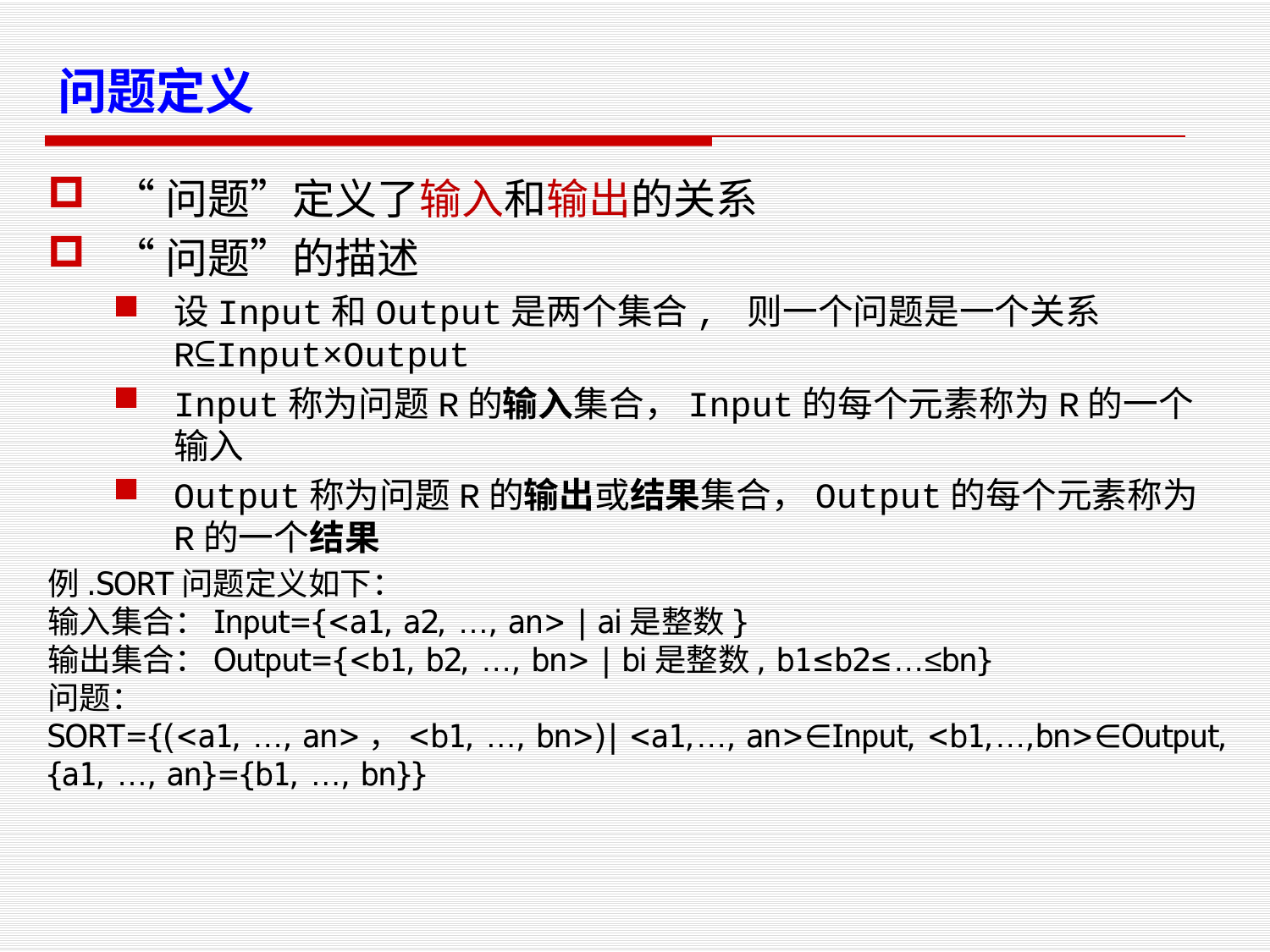

# 问题定义
“问题”定义了输入和输出的关系
“问题”的描述
设Input和Output是两个集合, 则一个问题是一个关系R⊆Input×Output
Input称为问题R的输入集合，Input的每个元素称为R的一个输入
Output称为问题R的输出或结果集合，Output的每个元素称为R的一个结果

例.SORT问题定义如下：
输入集合：Input={<a1, a2, …, an> | ai是整数}
输出集合：Output={<b1, b2, …, bn> | bi是整数, b1≤b2≤…≤bn}
问题：
SORT={(<a1, …, an>，<b1, …, bn>)| <a1,…, an>∈Input, <b1,…,bn>∈Output,  {a1, …, an}={b1, …, bn}}